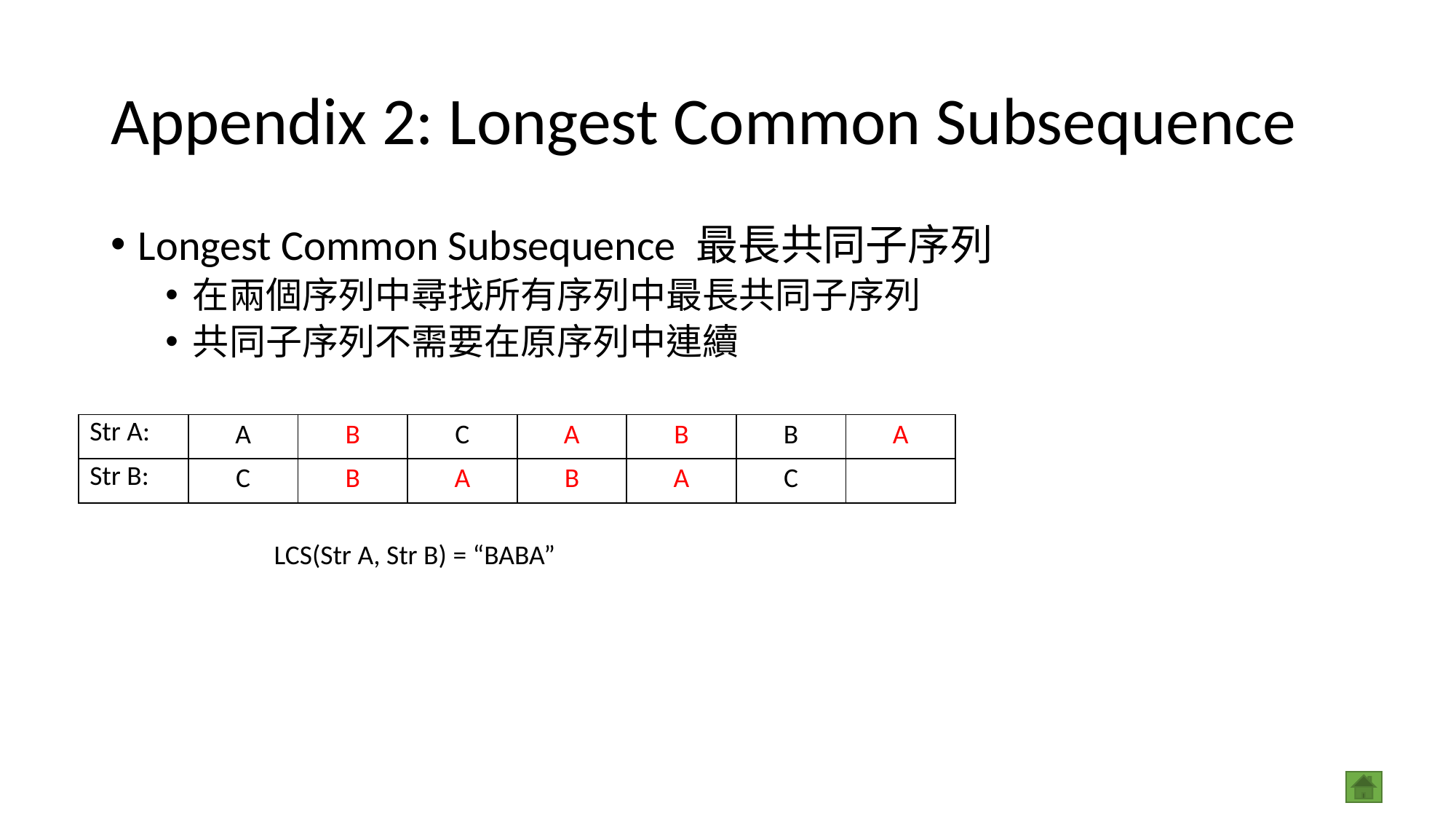

# Appendix 2: Longest Common Subsequence
Longest Common Subsequence 最長共同子序列
在兩個序列中尋找所有序列中最長共同子序列
共同子序列不需要在原序列中連續
| Str A: | A | B | C | A | B | B | A |
| --- | --- | --- | --- | --- | --- | --- | --- |
| Str B: | C | B | A | B | A | C |  |
LCS(Str A, Str B) = “BABA”